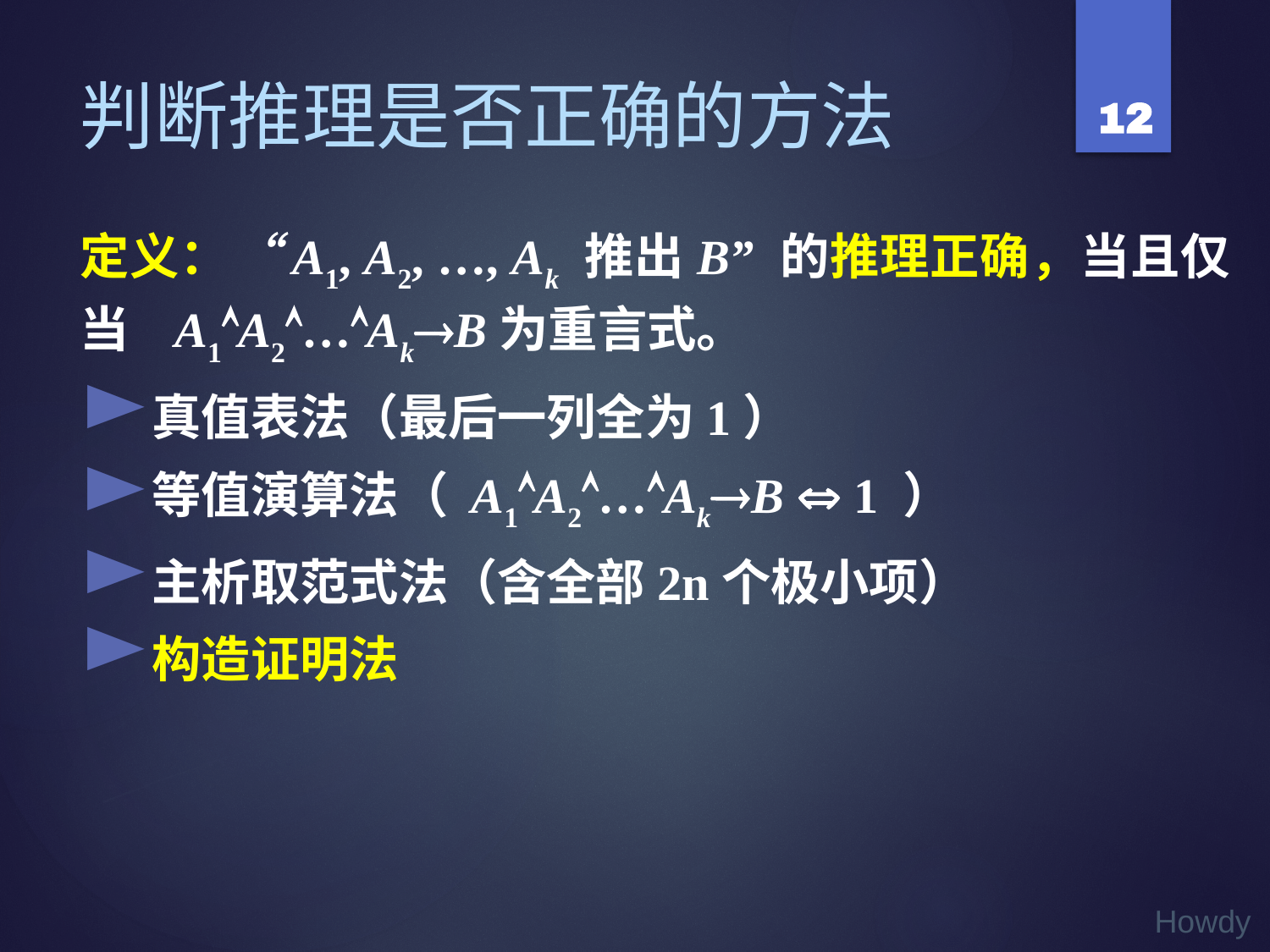

12
# 判断推理是否正确的方法
定义：“A1, A2, …, Ak 推出B” 的推理正确，当且仅当   A1∧A2∧…∧Ak→B为重言式。
真值表法（最后一列全为1）
等值演算法（ A1∧A2∧…∧Ak→B ⇔ 1 ）
主析取范式法（含全部2n个极小项）
构造证明法